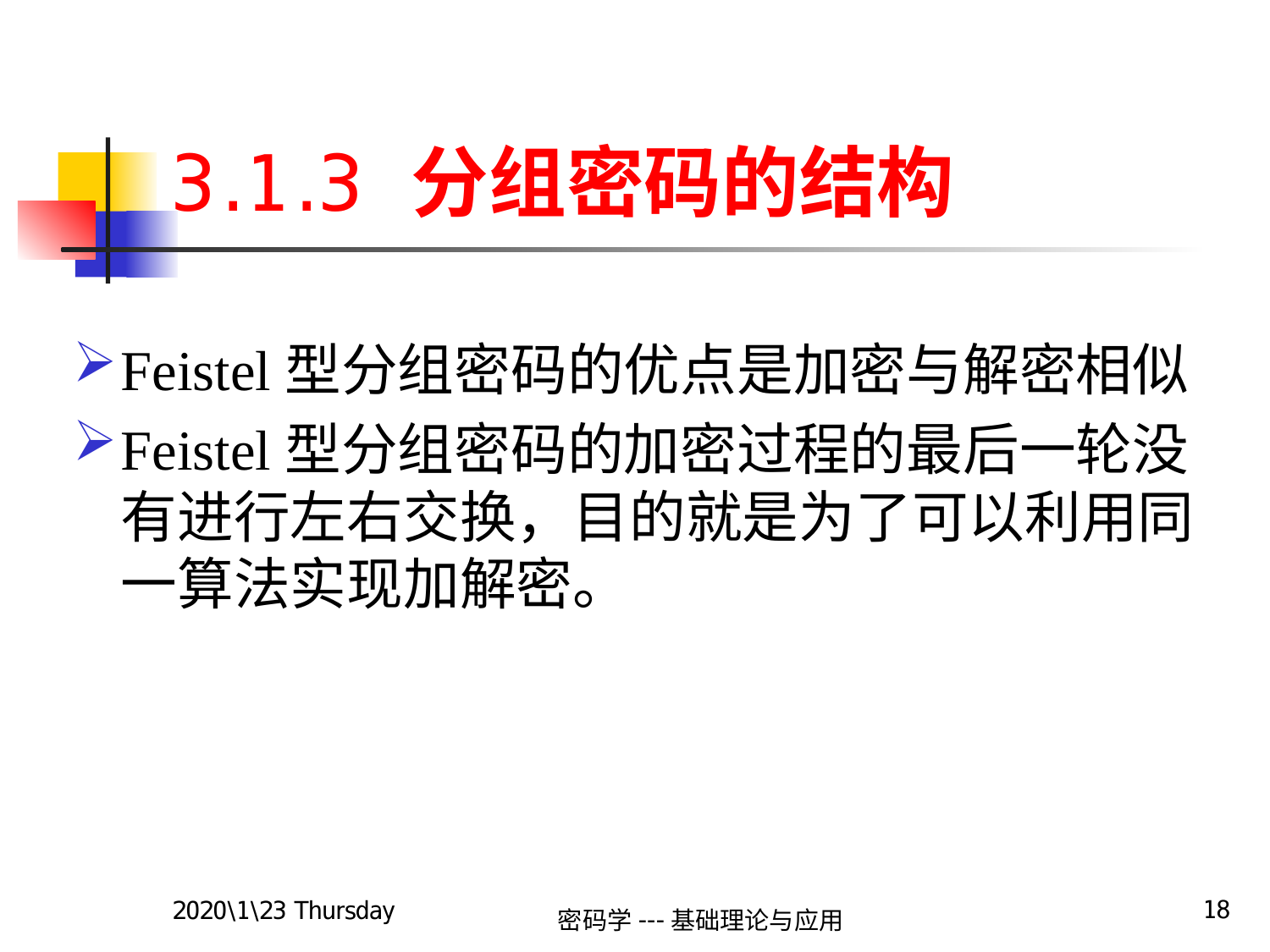

# 3.1.3 分组密码的结构

Feistel型分组密码的优点是加密与解密相似
Feistel型分组密码的加密过程的最后一轮没有进行左右交换，目的就是为了可以利用同一算法实现加解密。
18
2020\1\23 Thursday
密码学---基础理论与应用